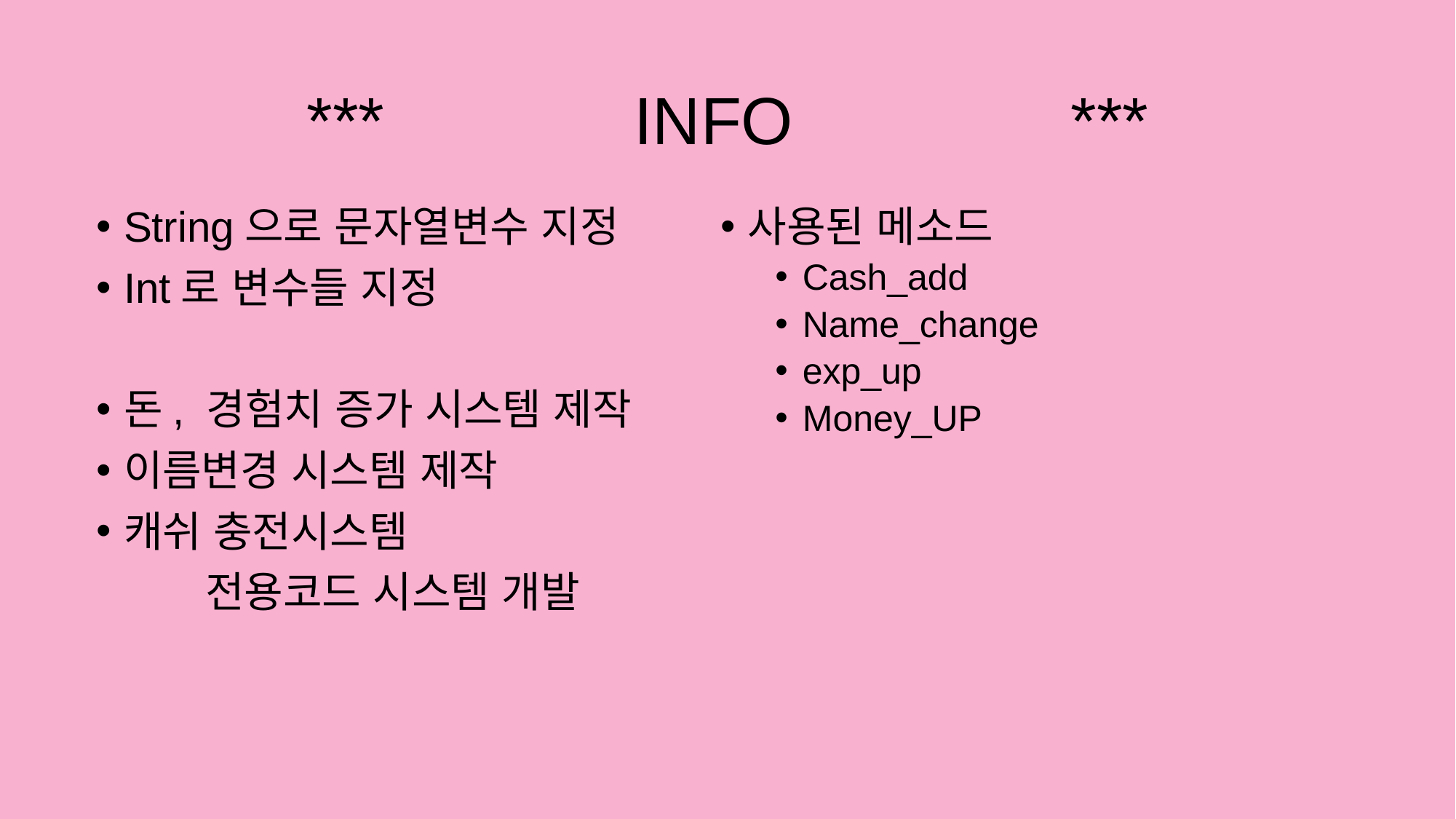

# ***			INFO			***
String으로 문자열변수 지정
Int로 변수들 지정

돈, 경험치 증가 시스템 제작
이름변경 시스템 제작
캐쉬 충전시스템
	전용코드 시스템 개발
사용된 메소드
Cash_add
Name_change
exp_up
Money_UP